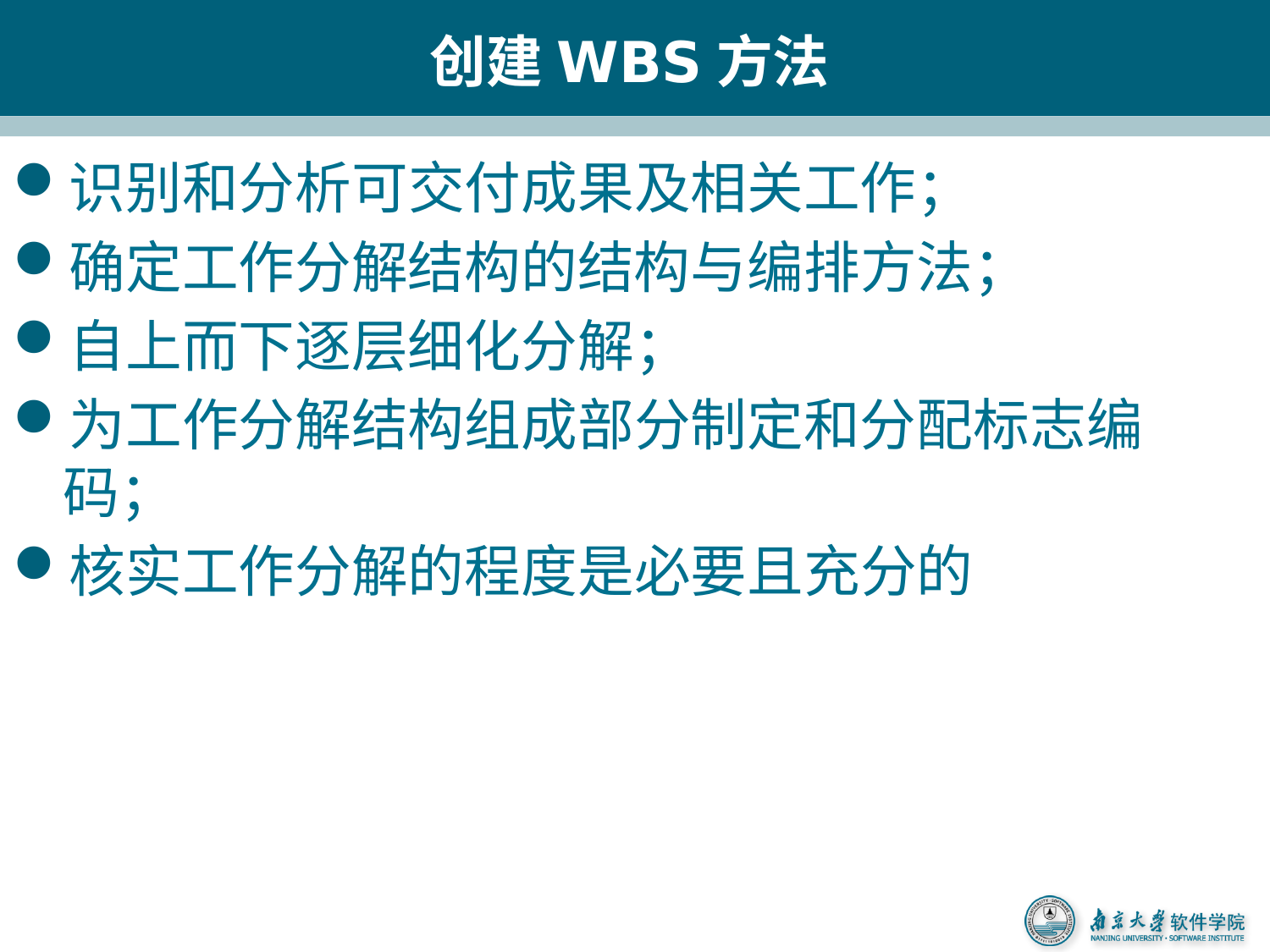

# 创建WBS方法
识别和分析可交付成果及相关工作；
确定工作分解结构的结构与编排方法；
自上而下逐层细化分解；
为工作分解结构组成部分制定和分配标志编码；
核实工作分解的程度是必要且充分的